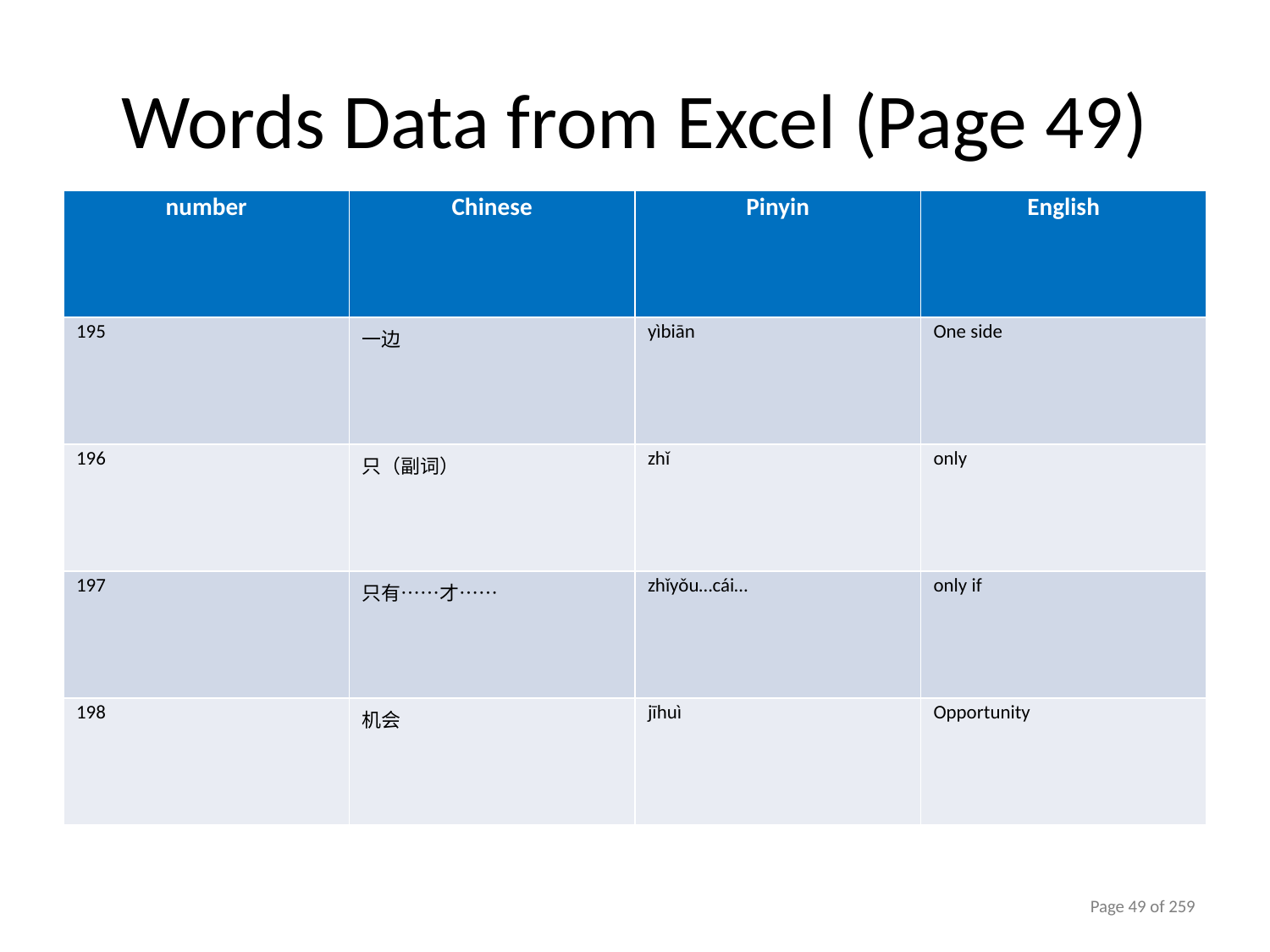

# Words Data from Excel (Page 49)
| number | Chinese | Pinyin | English |
| --- | --- | --- | --- |
| 195 | 一边 | yìbiān | One side |
| 196 | 只（副词） | zhǐ | only |
| 197 | 只有……才…… | zhǐyǒu…cái… | only if |
| 198 | 机会 | jīhuì | Opportunity |

Page 49 of 259